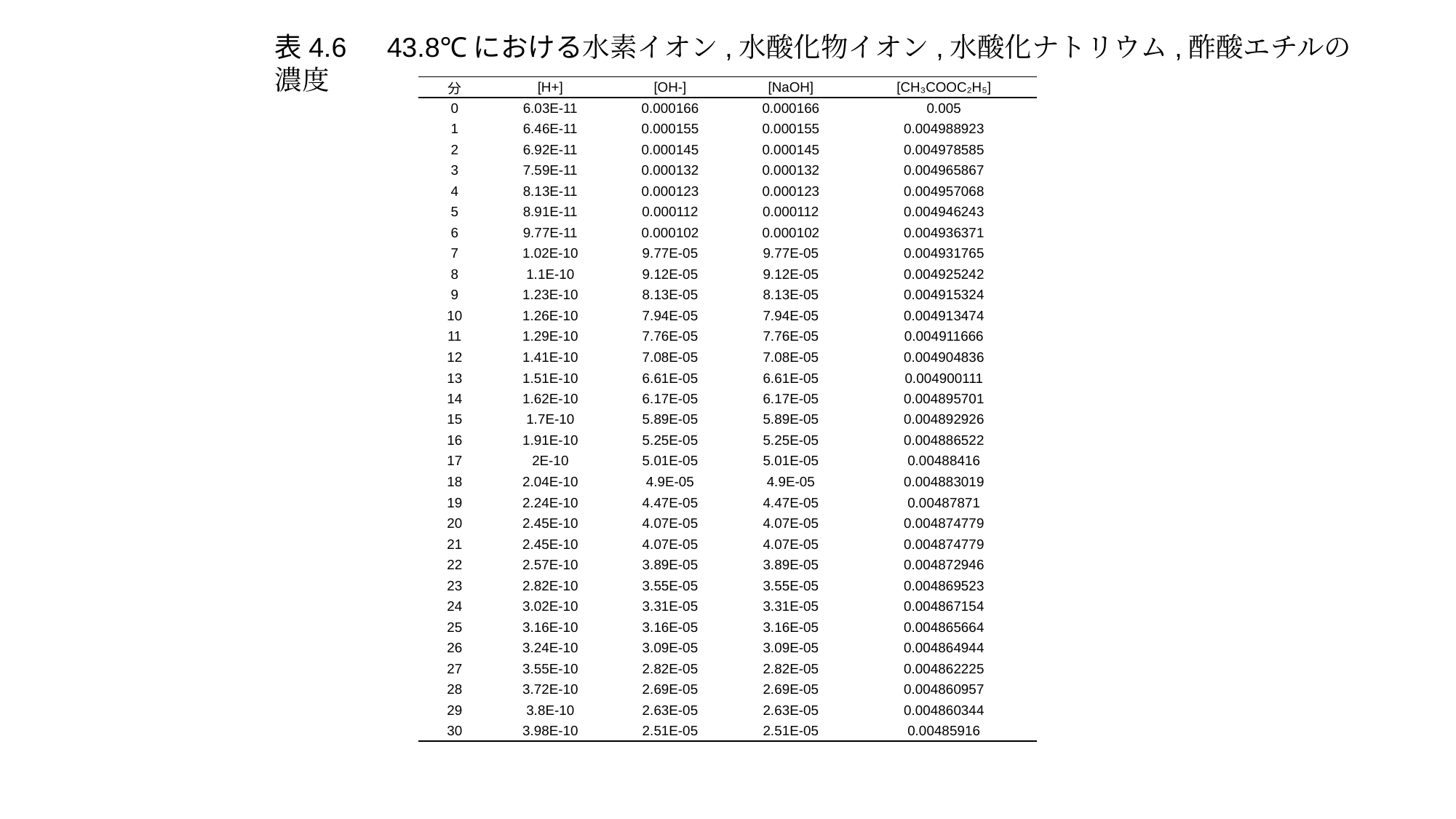

表4.6　43.8℃における水素イオン,水酸化物イオン,水酸化ナトリウム,酢酸エチルの濃度
| 分 | [H+] | [OH-] | [NaOH] | [CH₃COOC₂H₅] |
| --- | --- | --- | --- | --- |
| 0 | 6.03E-11 | 0.000166 | 0.000166 | 0.005 |
| 1 | 6.46E-11 | 0.000155 | 0.000155 | 0.004988923 |
| 2 | 6.92E-11 | 0.000145 | 0.000145 | 0.004978585 |
| 3 | 7.59E-11 | 0.000132 | 0.000132 | 0.004965867 |
| 4 | 8.13E-11 | 0.000123 | 0.000123 | 0.004957068 |
| 5 | 8.91E-11 | 0.000112 | 0.000112 | 0.004946243 |
| 6 | 9.77E-11 | 0.000102 | 0.000102 | 0.004936371 |
| 7 | 1.02E-10 | 9.77E-05 | 9.77E-05 | 0.004931765 |
| 8 | 1.1E-10 | 9.12E-05 | 9.12E-05 | 0.004925242 |
| 9 | 1.23E-10 | 8.13E-05 | 8.13E-05 | 0.004915324 |
| 10 | 1.26E-10 | 7.94E-05 | 7.94E-05 | 0.004913474 |
| 11 | 1.29E-10 | 7.76E-05 | 7.76E-05 | 0.004911666 |
| 12 | 1.41E-10 | 7.08E-05 | 7.08E-05 | 0.004904836 |
| 13 | 1.51E-10 | 6.61E-05 | 6.61E-05 | 0.004900111 |
| 14 | 1.62E-10 | 6.17E-05 | 6.17E-05 | 0.004895701 |
| 15 | 1.7E-10 | 5.89E-05 | 5.89E-05 | 0.004892926 |
| 16 | 1.91E-10 | 5.25E-05 | 5.25E-05 | 0.004886522 |
| 17 | 2E-10 | 5.01E-05 | 5.01E-05 | 0.00488416 |
| 18 | 2.04E-10 | 4.9E-05 | 4.9E-05 | 0.004883019 |
| 19 | 2.24E-10 | 4.47E-05 | 4.47E-05 | 0.00487871 |
| 20 | 2.45E-10 | 4.07E-05 | 4.07E-05 | 0.004874779 |
| 21 | 2.45E-10 | 4.07E-05 | 4.07E-05 | 0.004874779 |
| 22 | 2.57E-10 | 3.89E-05 | 3.89E-05 | 0.004872946 |
| 23 | 2.82E-10 | 3.55E-05 | 3.55E-05 | 0.004869523 |
| 24 | 3.02E-10 | 3.31E-05 | 3.31E-05 | 0.004867154 |
| 25 | 3.16E-10 | 3.16E-05 | 3.16E-05 | 0.004865664 |
| 26 | 3.24E-10 | 3.09E-05 | 3.09E-05 | 0.004864944 |
| 27 | 3.55E-10 | 2.82E-05 | 2.82E-05 | 0.004862225 |
| 28 | 3.72E-10 | 2.69E-05 | 2.69E-05 | 0.004860957 |
| 29 | 3.8E-10 | 2.63E-05 | 2.63E-05 | 0.004860344 |
| 30 | 3.98E-10 | 2.51E-05 | 2.51E-05 | 0.00485916 |